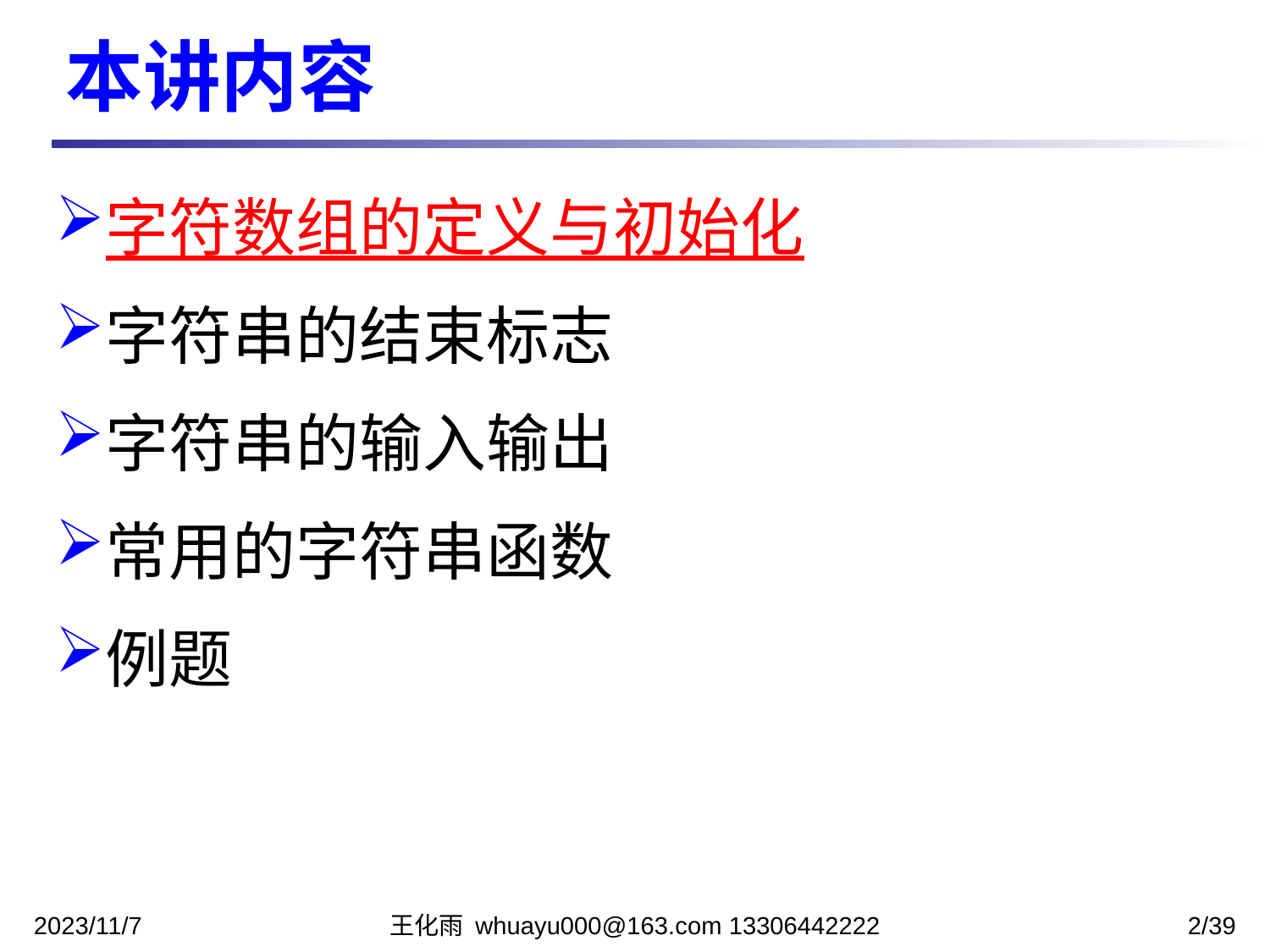

本讲内容
字符数组的定义与初始化
字符串的结束标志
字符串的输入输出
常用的字符串函数
例题
2023/11/7
王化雨 whuayu000@163.com 13306442222
2/39